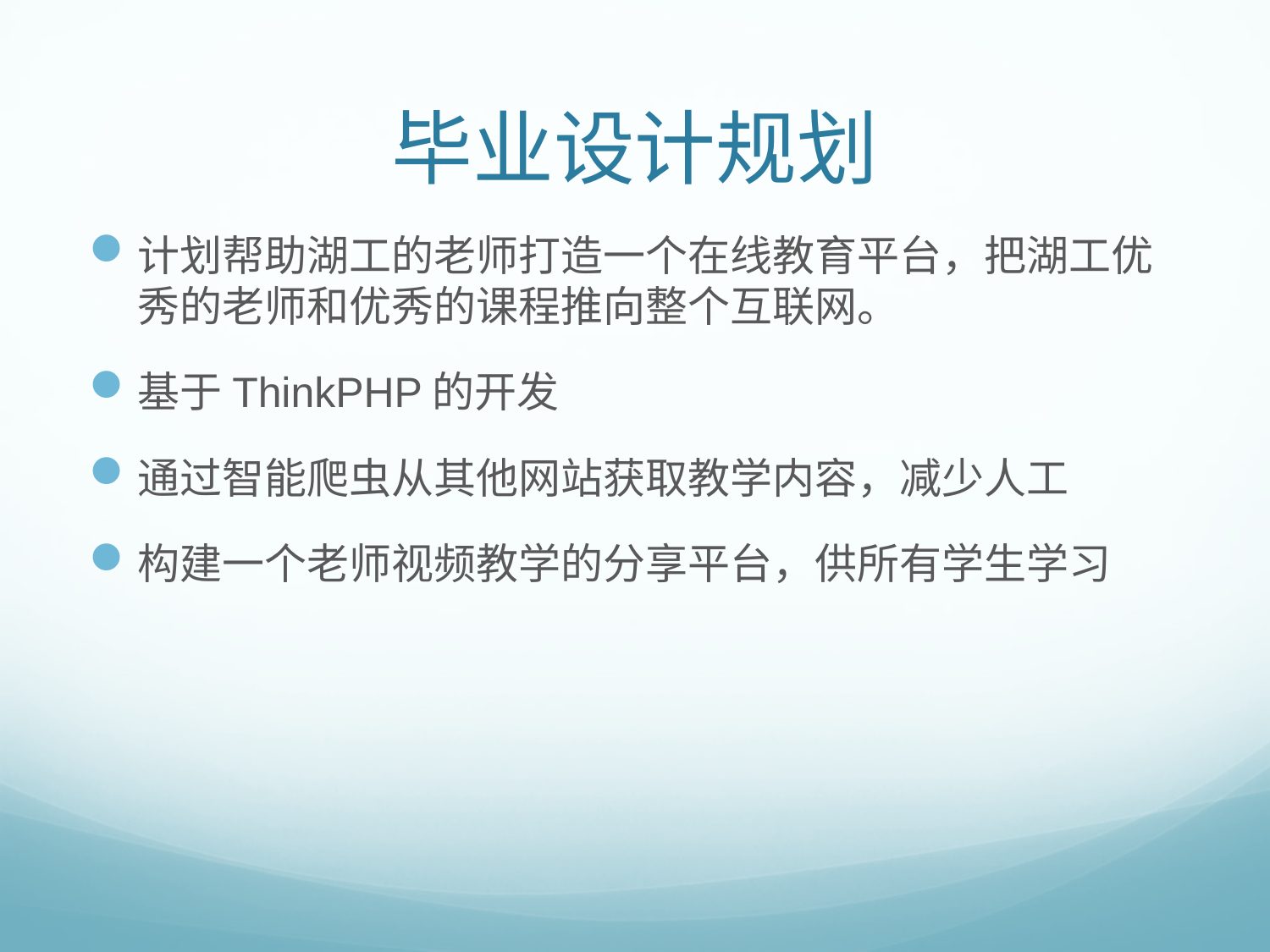

# 毕业设计规划
计划帮助湖工的老师打造一个在线教育平台，把湖工优秀的老师和优秀的课程推向整个互联网。
基于ThinkPHP的开发
通过智能爬虫从其他网站获取教学内容，减少人工
构建一个老师视频教学的分享平台，供所有学生学习